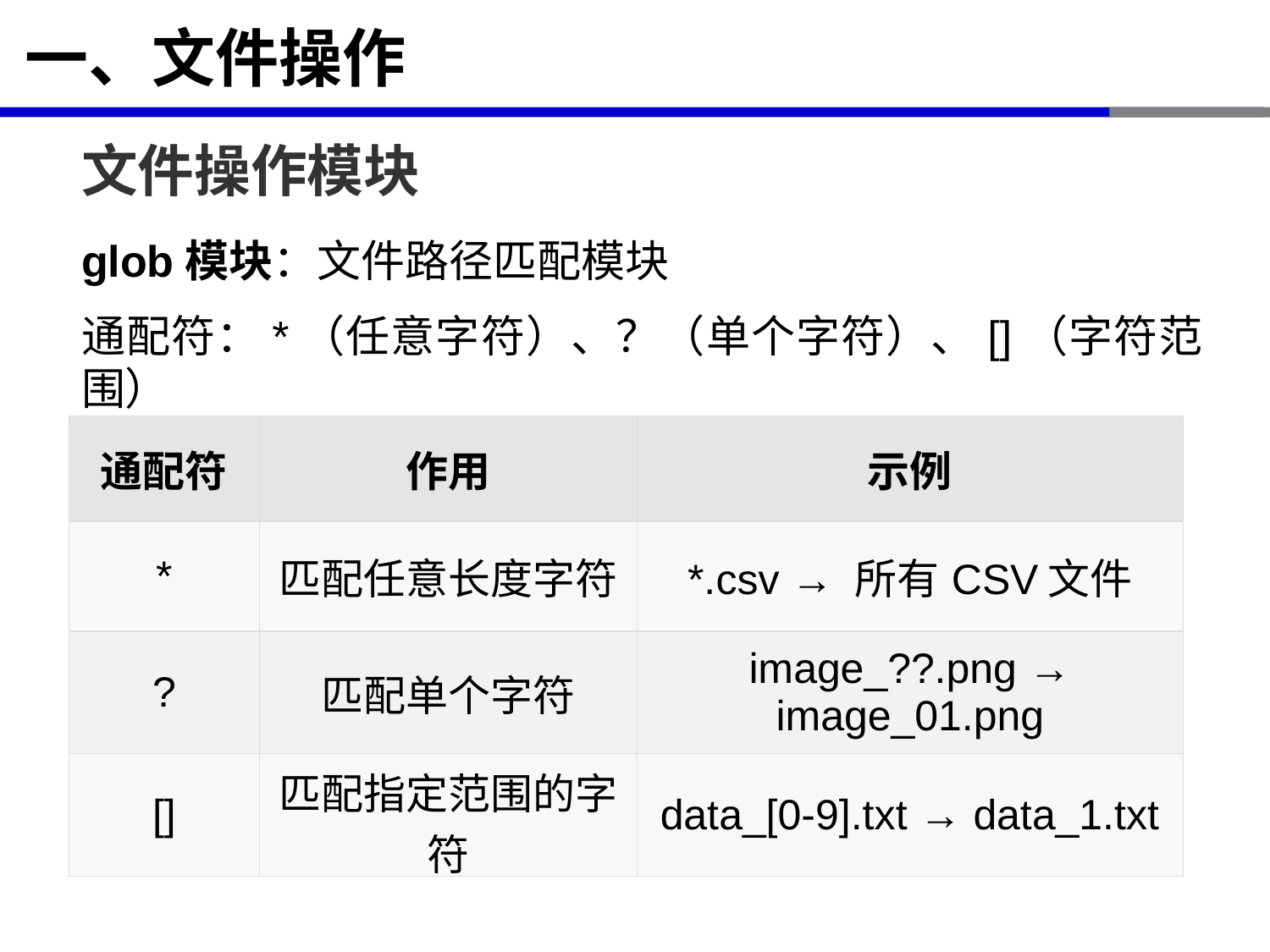

# 一、文件操作
文件操作模块
glob模块：文件路径匹配模块
通配符：*（任意字符）、？（单个字符）、[]（字符范围）
| 通配符 | 作用 | 示例 |
| --- | --- | --- |
| \* | 匹配任意长度字符 | \*.csv → 所有CSV文件 |
| ? | 匹配单个字符 | image\_??.png → image\_01.png |
| [] | 匹配指定范围的字符 | data\_[0-9].txt → data\_1.txt |